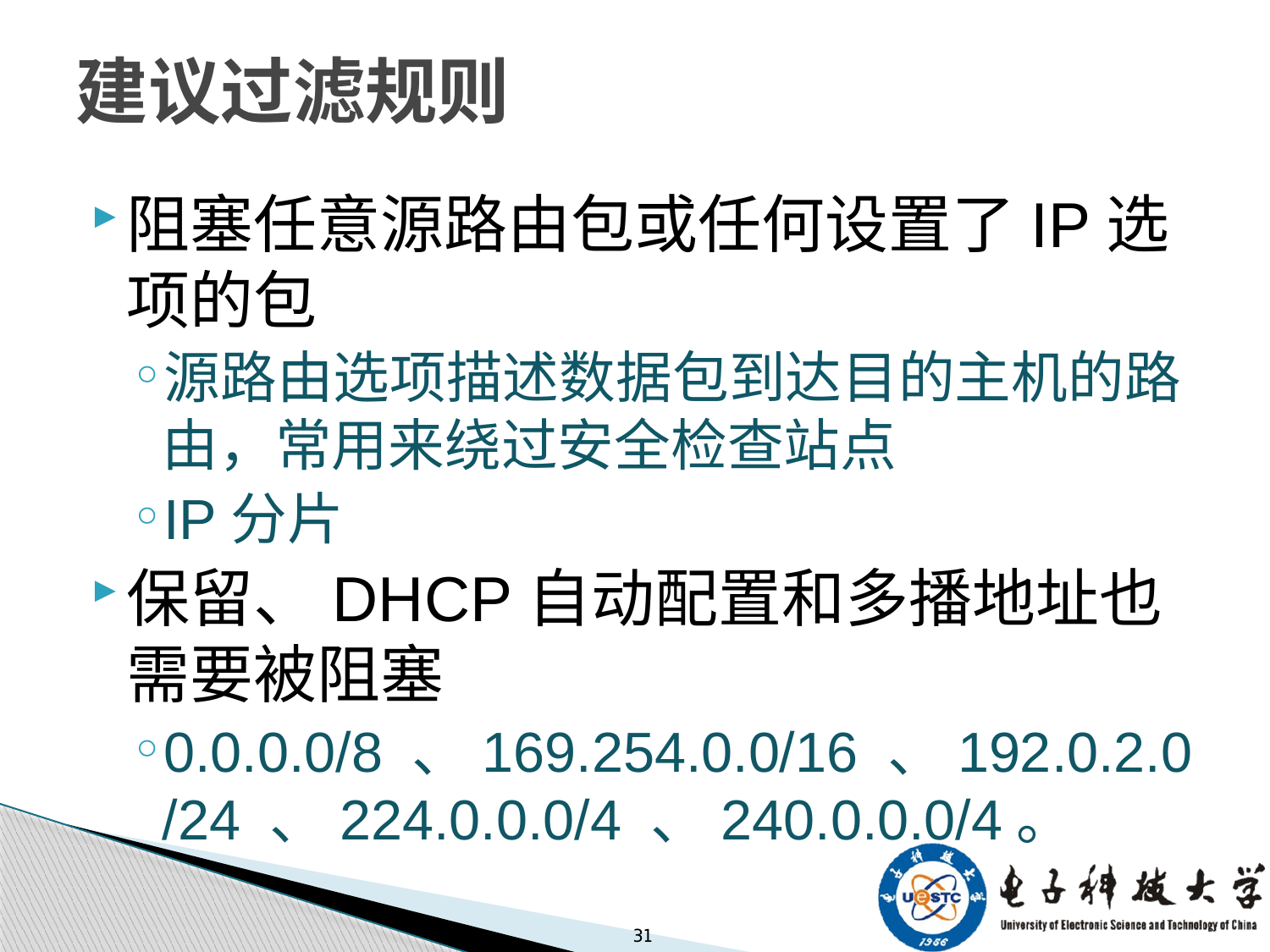

# 建议过滤规则

阻塞任意源路由包或任何设置了IP选项的包
源路由选项描述数据包到达目的主机的路由，常用来绕过安全检查站点
IP分片
保留、DHCP自动配置和多播地址也需要被阻塞
0.0.0.0/8 、169.254.0.0/16 、192.0.2.0/24 、224.0.0.0/4 、240.0.0.0/4。
31